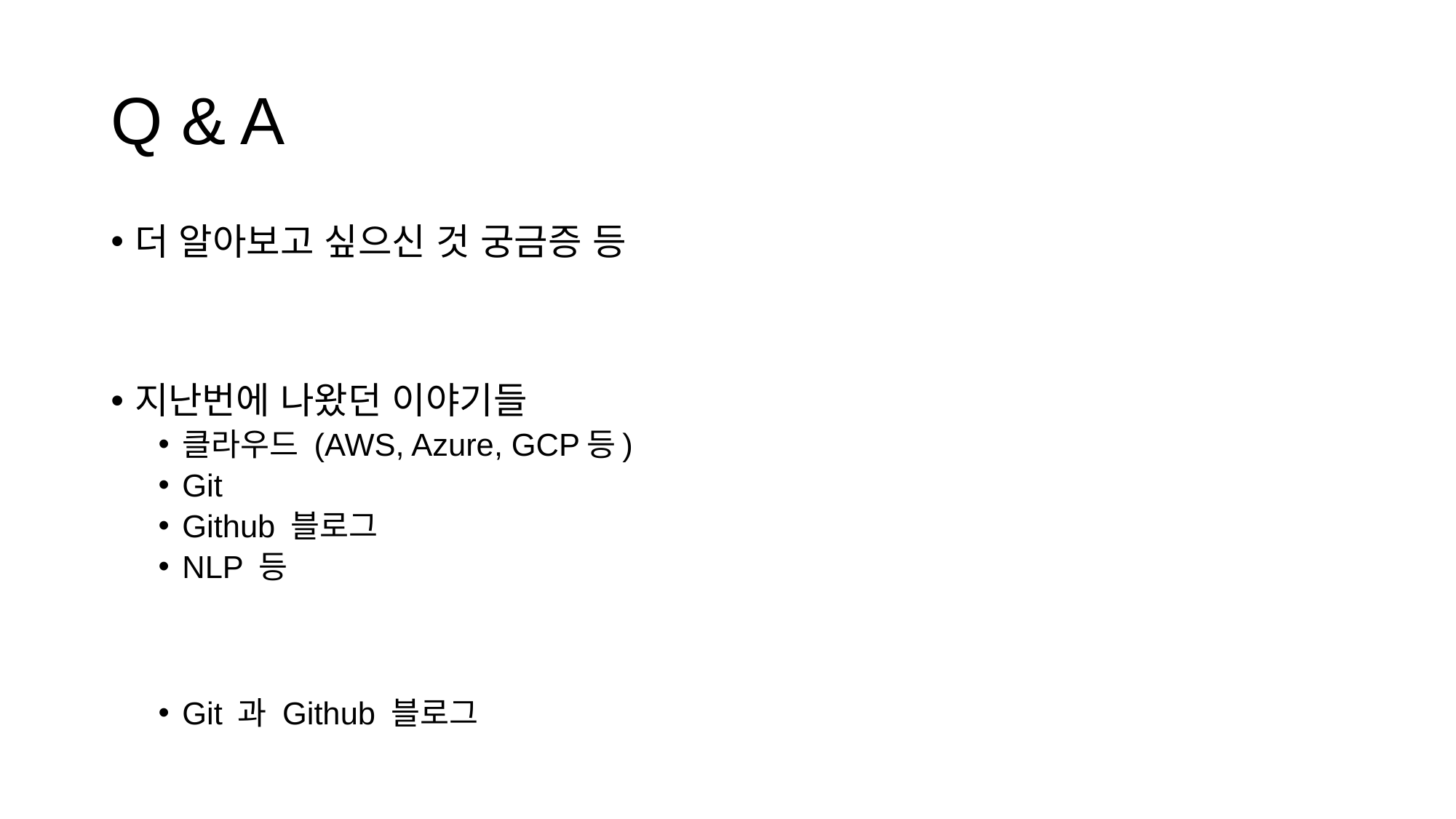

# Q & A
더 알아보고 싶으신 것 궁금증 등

지난번에 나왔던 이야기들
클라우드 (AWS, Azure, GCP등)
Git
Github 블로그
NLP 등

Git 과 Github 블로그